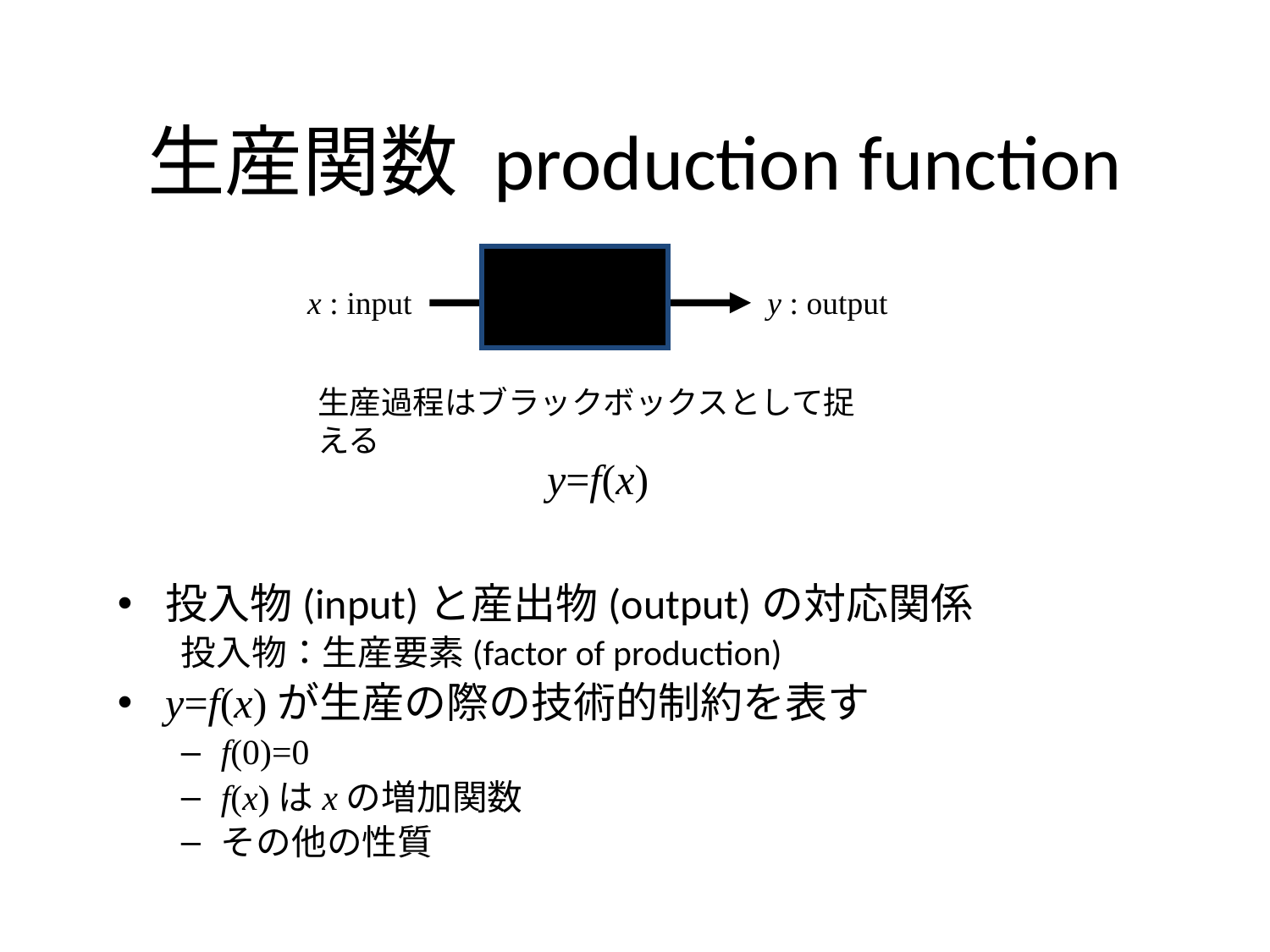

# 生産関数 production function

x : input
y : output

生産過程はブラックボックスとして捉える
y=f(x)
投入物(input)と産出物(output)の対応関係
投入物：生産要素(factor of production)
y=f(x)が生産の際の技術的制約を表す
f(0)=0
f(x)はxの増加関数
その他の性質